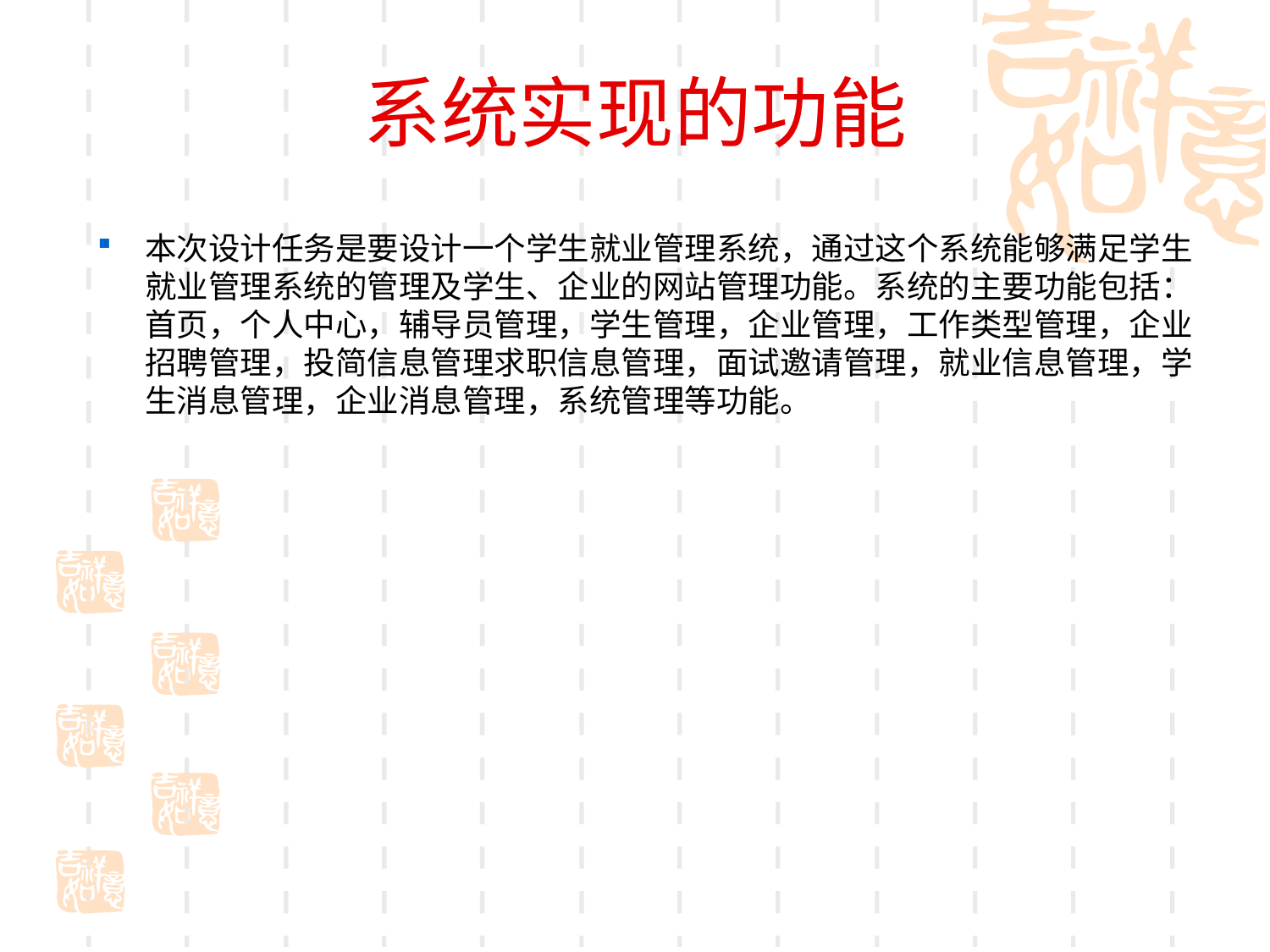

# 系统实现的功能
本次设计任务是要设计一个学生就业管理系统，通过这个系统能够满足学生就业管理系统的管理及学生、企业的网站管理功能。系统的主要功能包括：首页，个人中心，辅导员管理，学生管理，企业管理，工作类型管理，企业招聘管理，投简信息管理求职信息管理，面试邀请管理，就业信息管理，学生消息管理，企业消息管理，系统管理等功能。